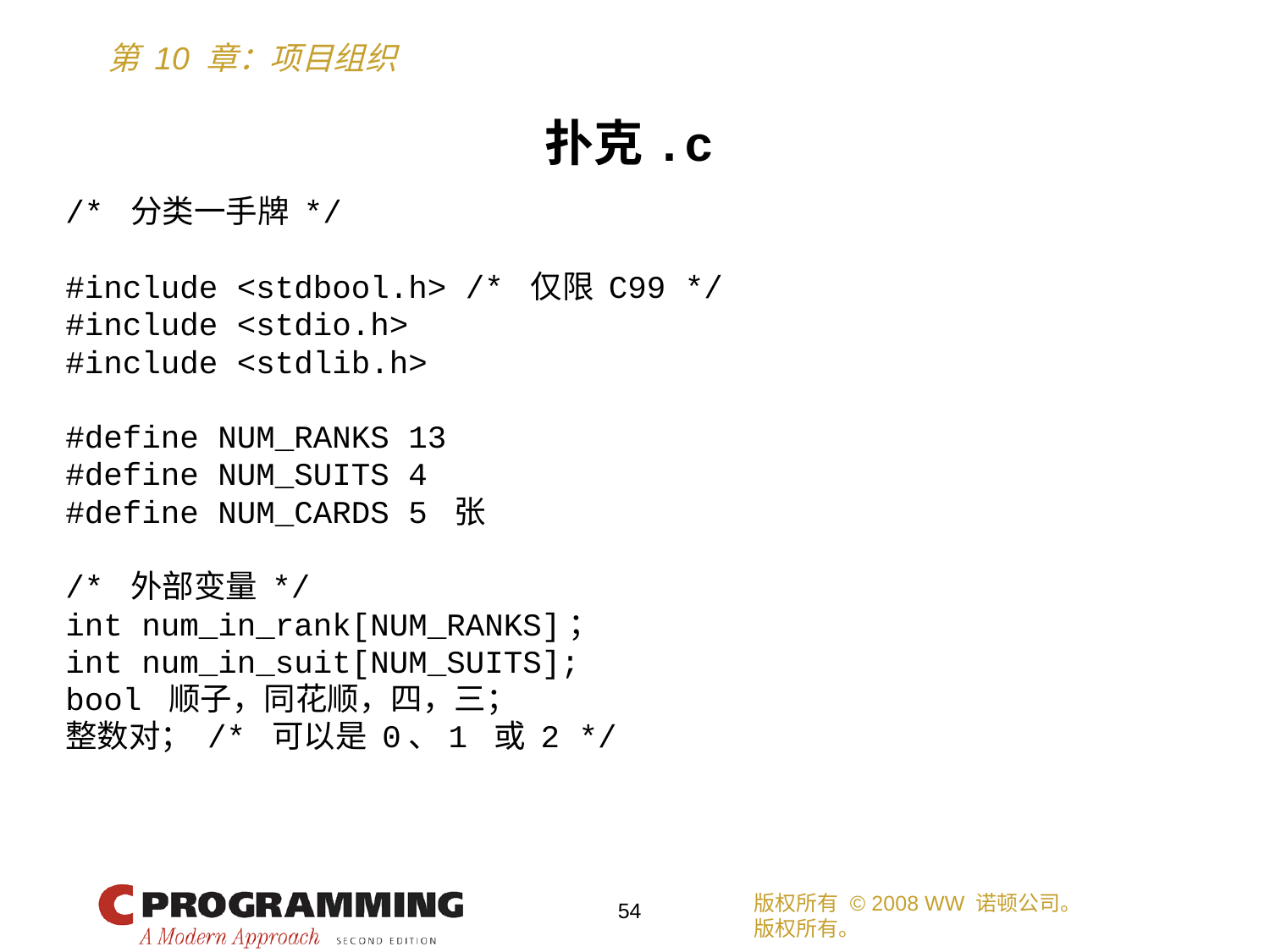

扑克.c

/* 分类一手牌 */

#include <stdbool.h> /* 仅限 C99 */
#include <stdio.h>
#include <stdlib.h>

#define NUM_RANKS 13
#define NUM_SUITS 4
#define NUM_CARDS 5 张

/* 外部变量 */
int num_in_rank[NUM_RANKS]；
int num_in_suit[NUM_SUITS];
bool 顺子，同花顺，四，三；
整数对； /* 可以是 0、1 或 2 */
版权所有 © 2008 WW 诺顿公司。
版权所有。
54